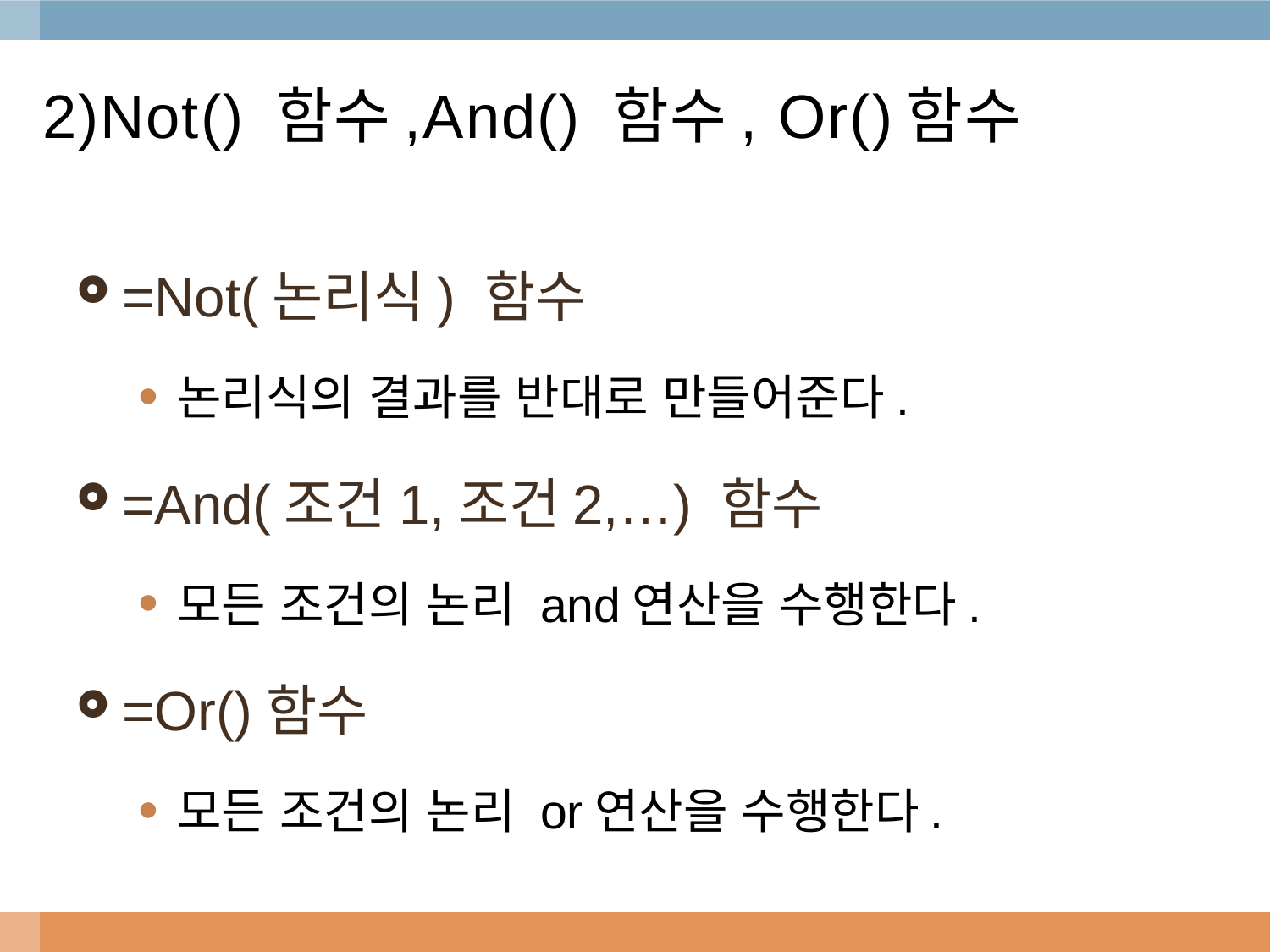

# 2)Not() 함수,And() 함수, Or()함수
=Not(논리식) 함수
논리식의 결과를 반대로 만들어준다.
=And(조건1,조건2,…) 함수
모든 조건의 논리 and연산을 수행한다.
=Or()함수
모든 조건의 논리 or연산을 수행한다.